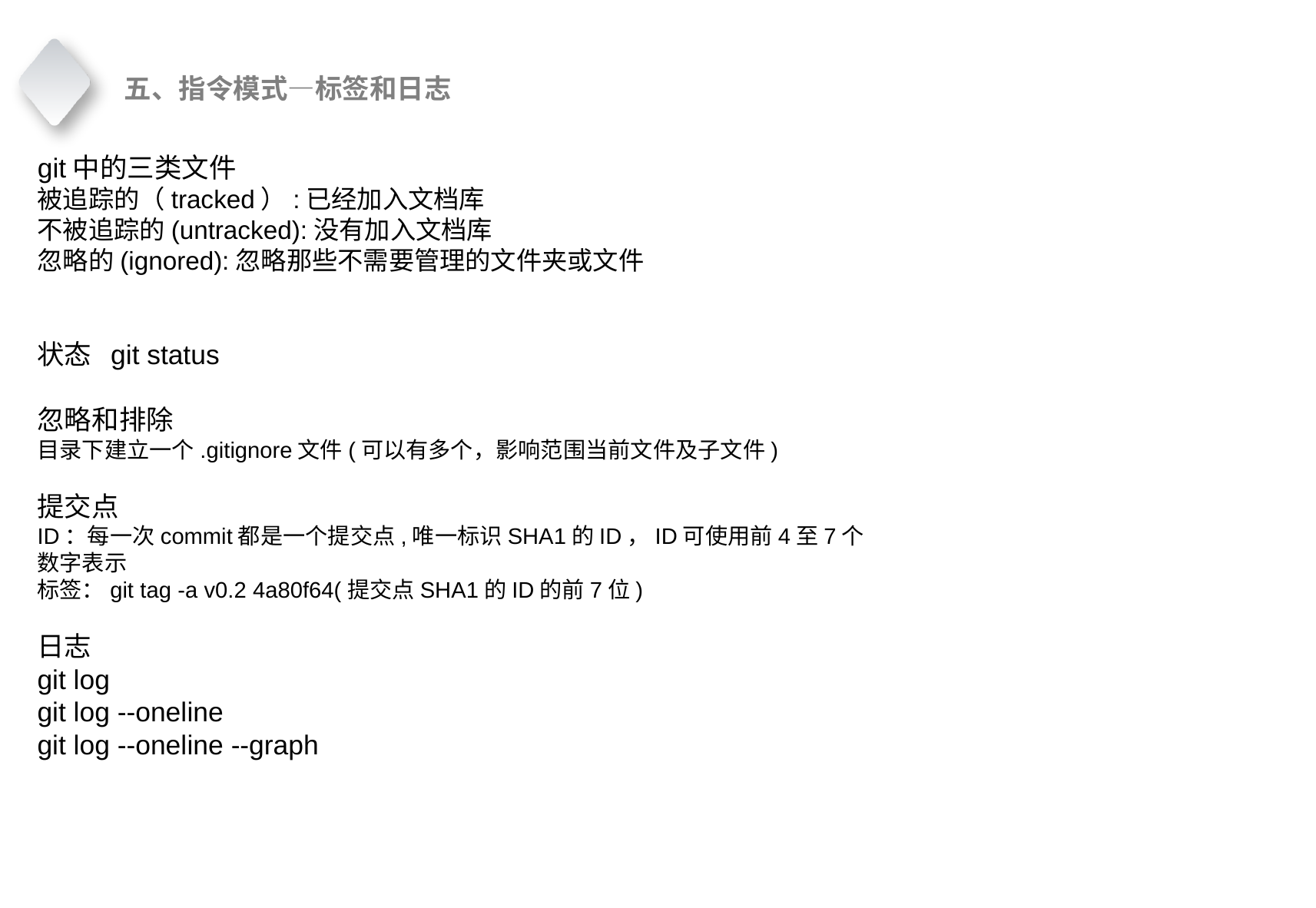

五、指令模式—标签和日志
git中的三类文件
被追踪的（tracked）:已经加入文档库
不被追踪的(untracked):没有加入文档库
忽略的(ignored):忽略那些不需要管理的文件夹或文件
状态  git status

忽略和排除
目录下建立一个.gitignore文件(可以有多个，影响范围当前文件及子文件)

提交点
ID：每一次commit都是一个提交点,唯一标识SHA1的ID，ID可使用前4至7个数字表示
标签：git tag -a v0.2 4a80f64(提交点SHA1的ID的前7位)

日志
git log
git log --oneline
git log --oneline --graph